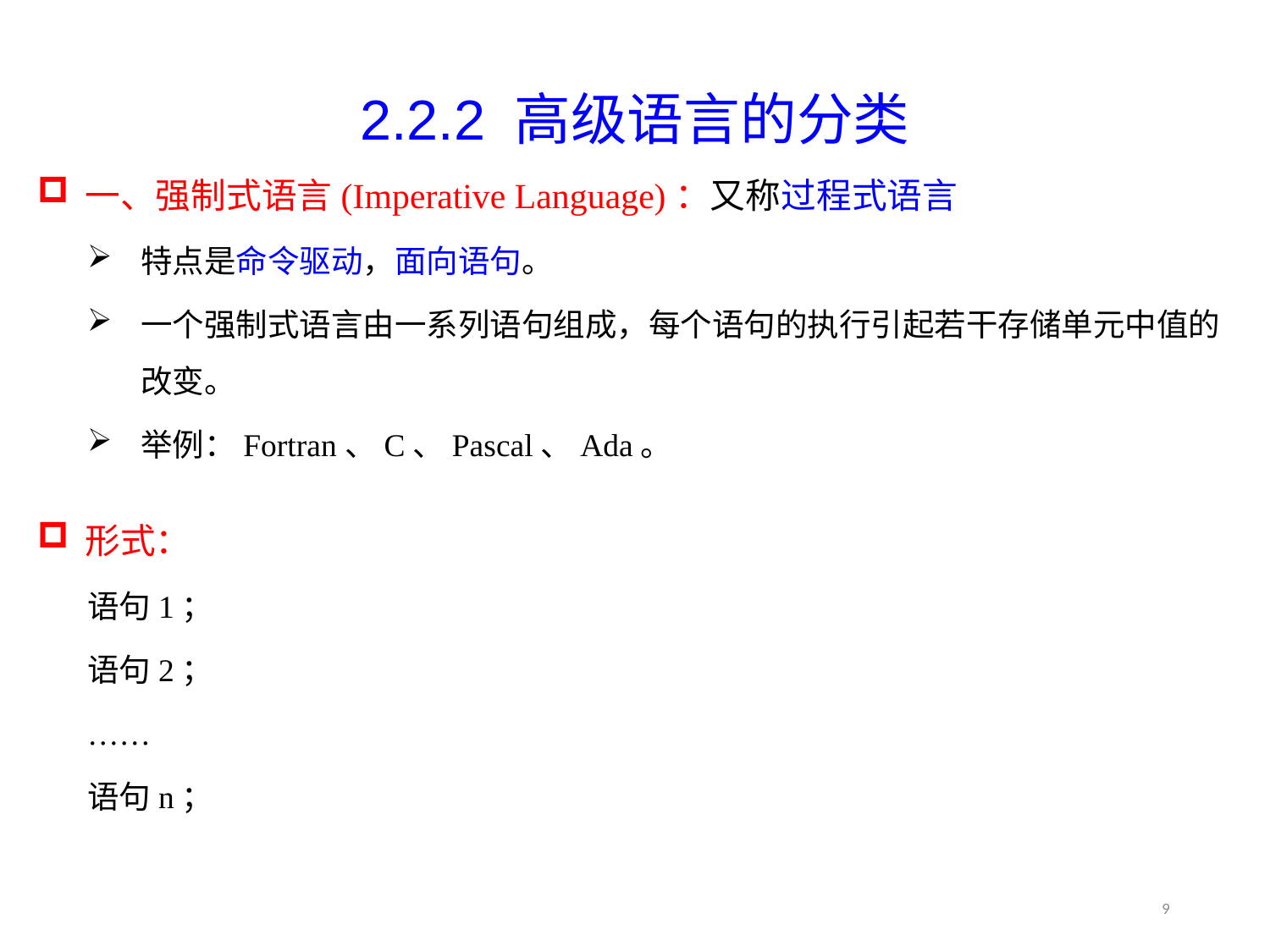

2.2 高级语言的一般特性
2.2.2 高级语言的分类
一、强制式语言(Imperative Language)：又称过程式语言
特点是命令驱动，面向语句。
一个强制式语言由一系列语句组成，每个语句的执行引起若干存储单元中值的改变。
举例：Fortran、C、Pascal、Ada。
形式：
语句1；
语句2；
……
语句n；
9